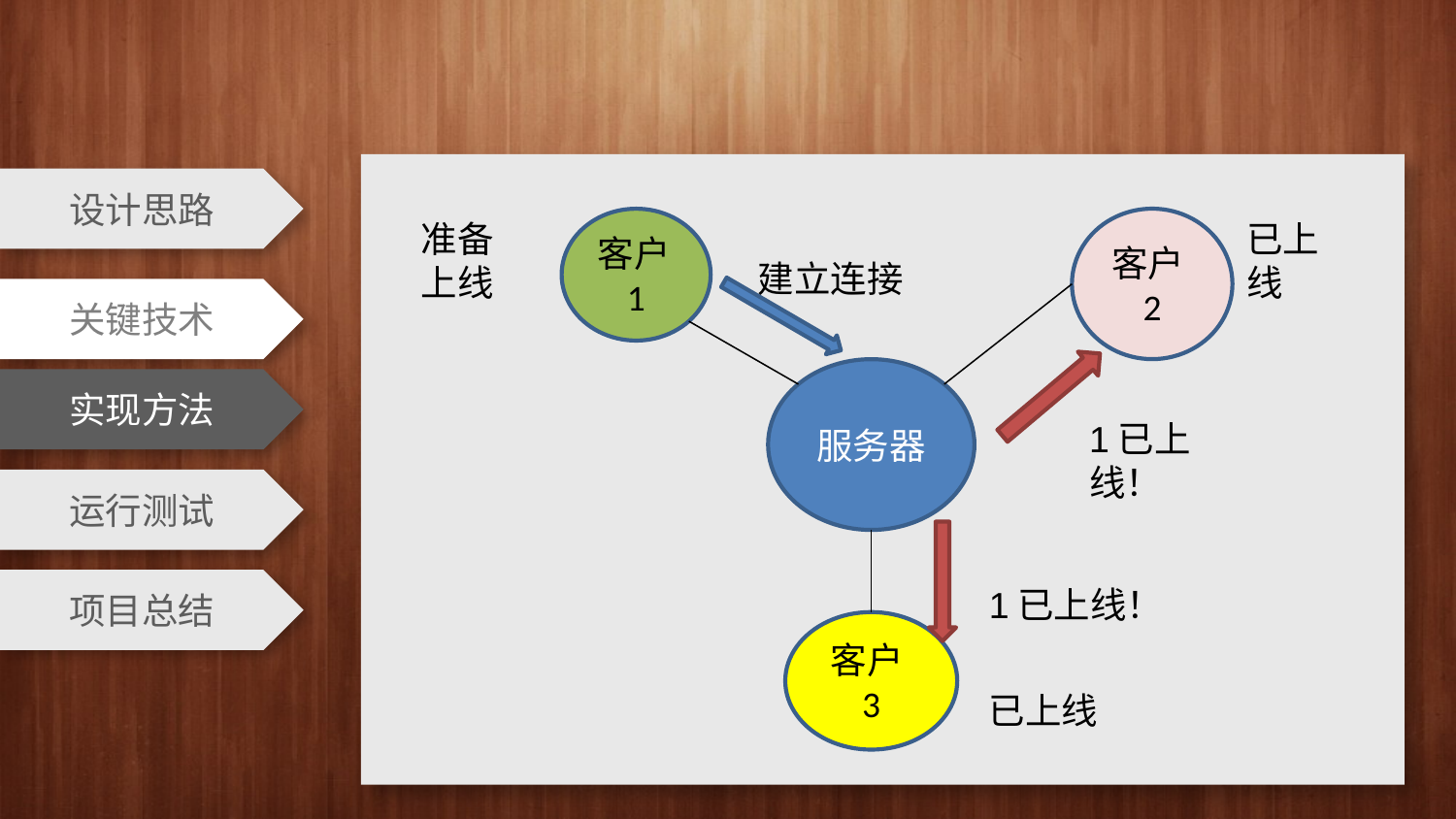

设计思路
准备上线
客户1
客户2
已上线
建立连接
关键技术

服务器
实现方法

1已上线！
运行测试

项目总结
1已上线！
客户3
已上线